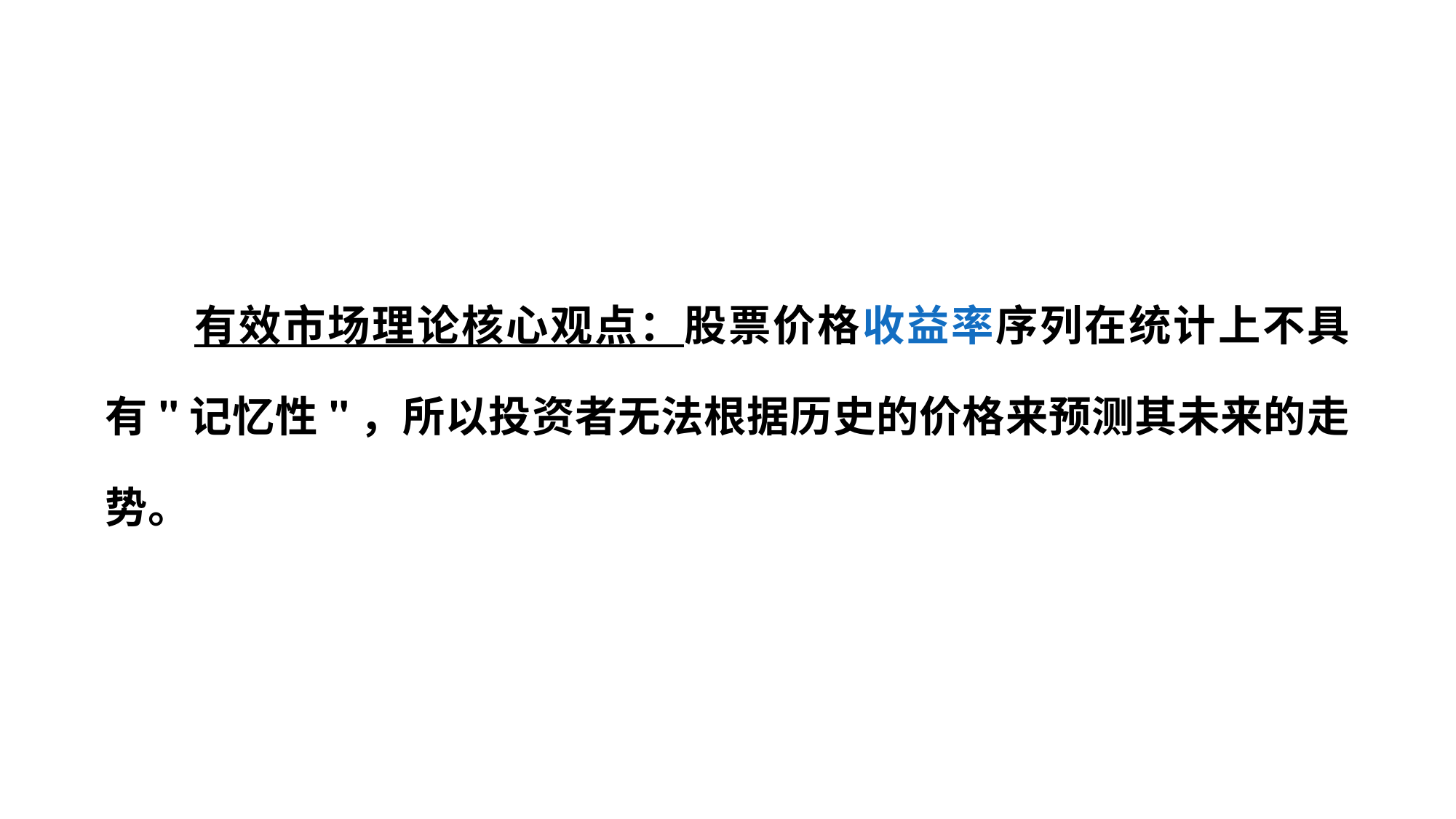

有效市场理论核心观点：股票价格收益率序列在统计上不具有"记忆性"，所以投资者无法根据历史的价格来预测其未来的走势。